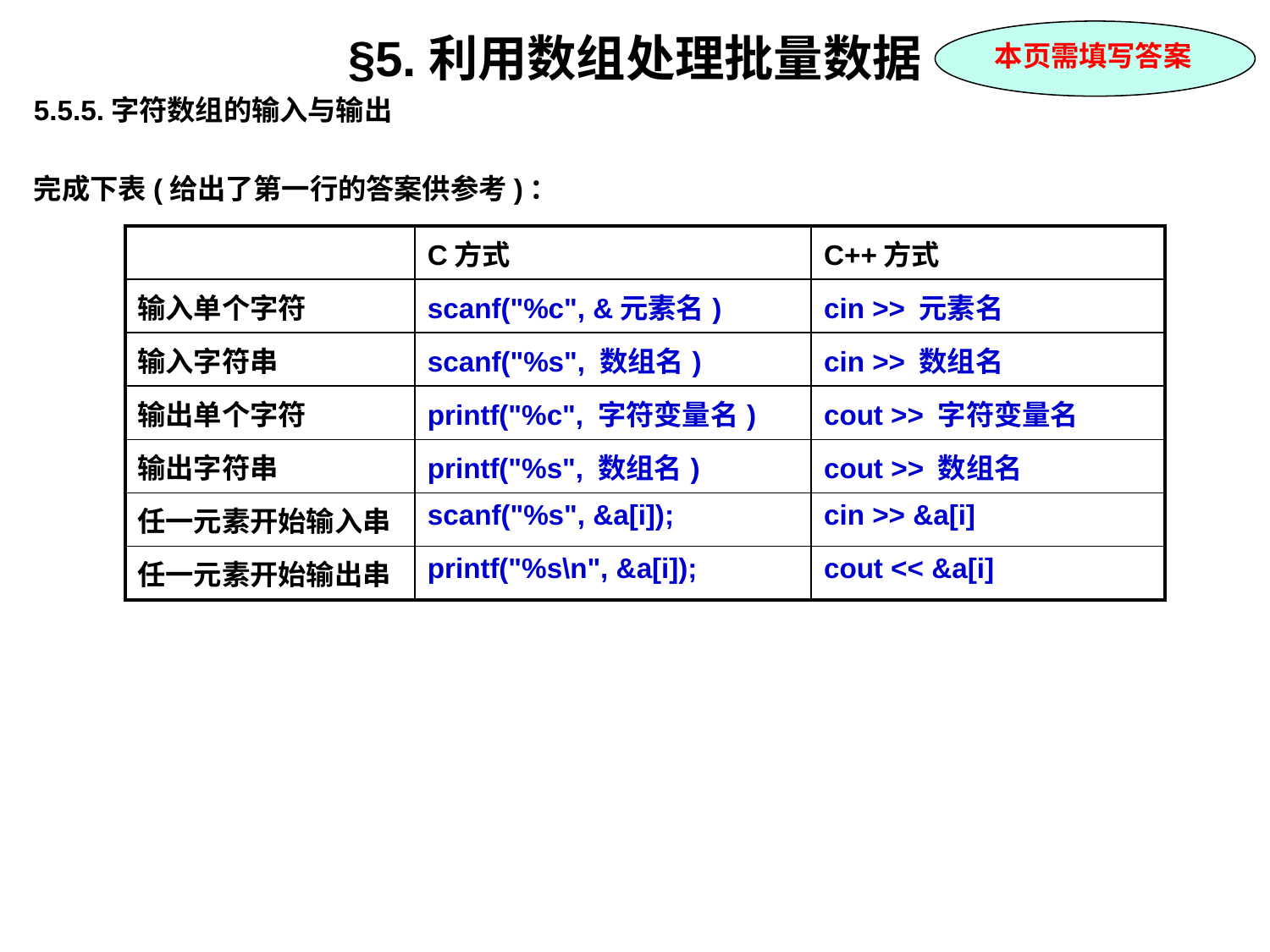

§5.利用数组处理批量数据
5.5.5.字符数组的输入与输出

完成下表(给出了第一行的答案供参考)：
本页需填写答案
|  | C方式 | C++方式 |
| --- | --- | --- |
| 输入单个字符 | scanf("%c", &元素名) | cin >> 元素名 |
| 输入字符串 | scanf("%s", 数组名) | cin >> 数组名 |
| 输出单个字符 | printf("%c", 字符变量名) | cout >> 字符变量名 |
| 输出字符串 | printf("%s", 数组名) | cout >> 数组名 |
| 任一元素开始输入串 | scanf("%s", &a[i]); | cin >> &a[i] |
| 任一元素开始输出串 | printf("%s\n", &a[i]); | cout << &a[i] |